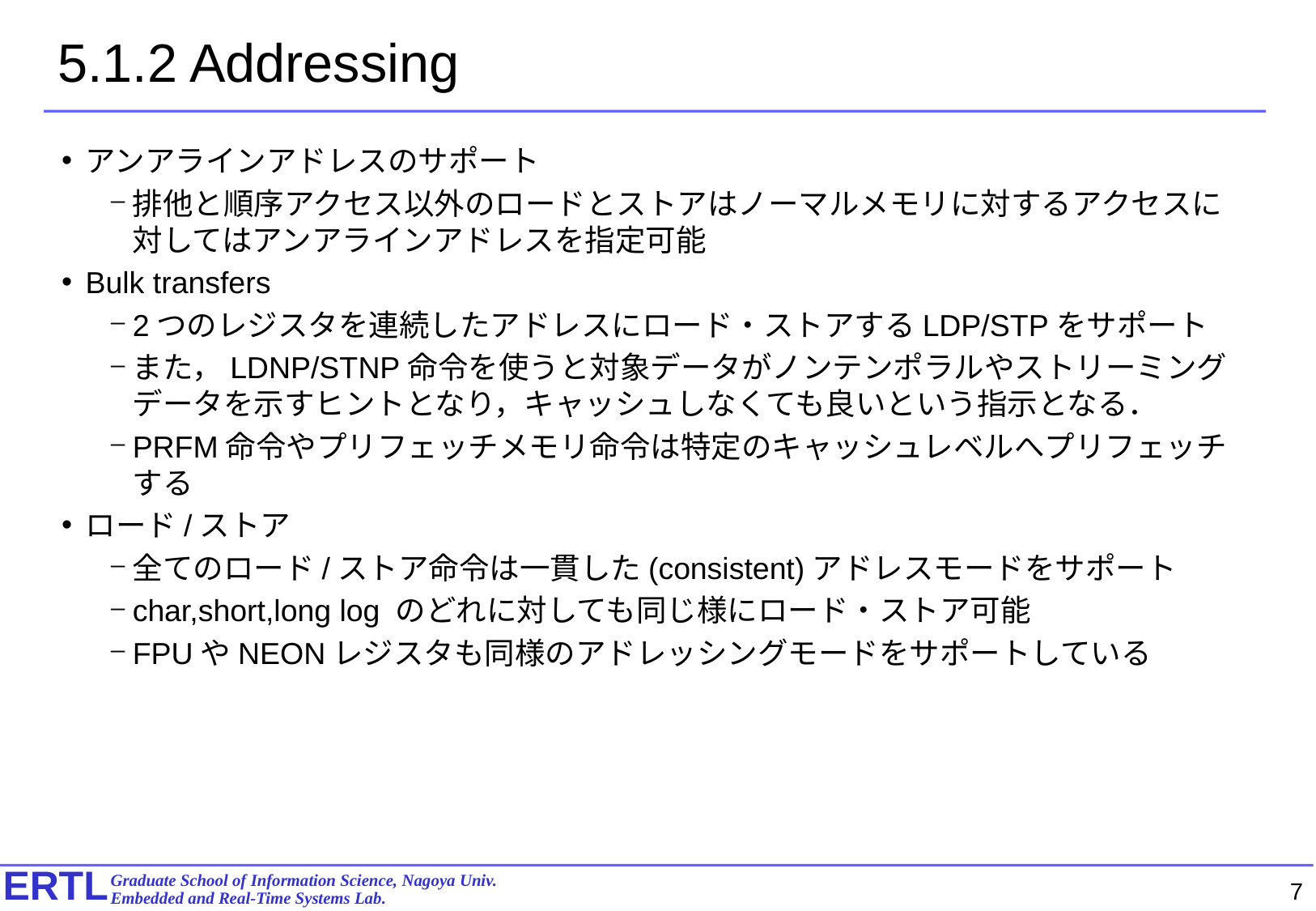

# 5.1.2 Addressing
アンアラインアドレスのサポート
排他と順序アクセス以外のロードとストアはノーマルメモリに対するアクセスに対してはアンアラインアドレスを指定可能
Bulk transfers
2つのレジスタを連続したアドレスにロード・ストアするLDP/STPをサポート
また，LDNP/STNP命令を使うと対象データがノンテンポラルやストリーミングデータを示すヒントとなり，キャッシュしなくても良いという指示となる．
PRFM命令やプリフェッチメモリ命令は特定のキャッシュレベルへプリフェッチする
ロード/ストア
全てのロード/ストア命令は一貫した(consistent)アドレスモードをサポート
char,short,long log のどれに対しても同じ様にロード・ストア可能
FPUやNEONレジスタも同様のアドレッシングモードをサポートしている
7